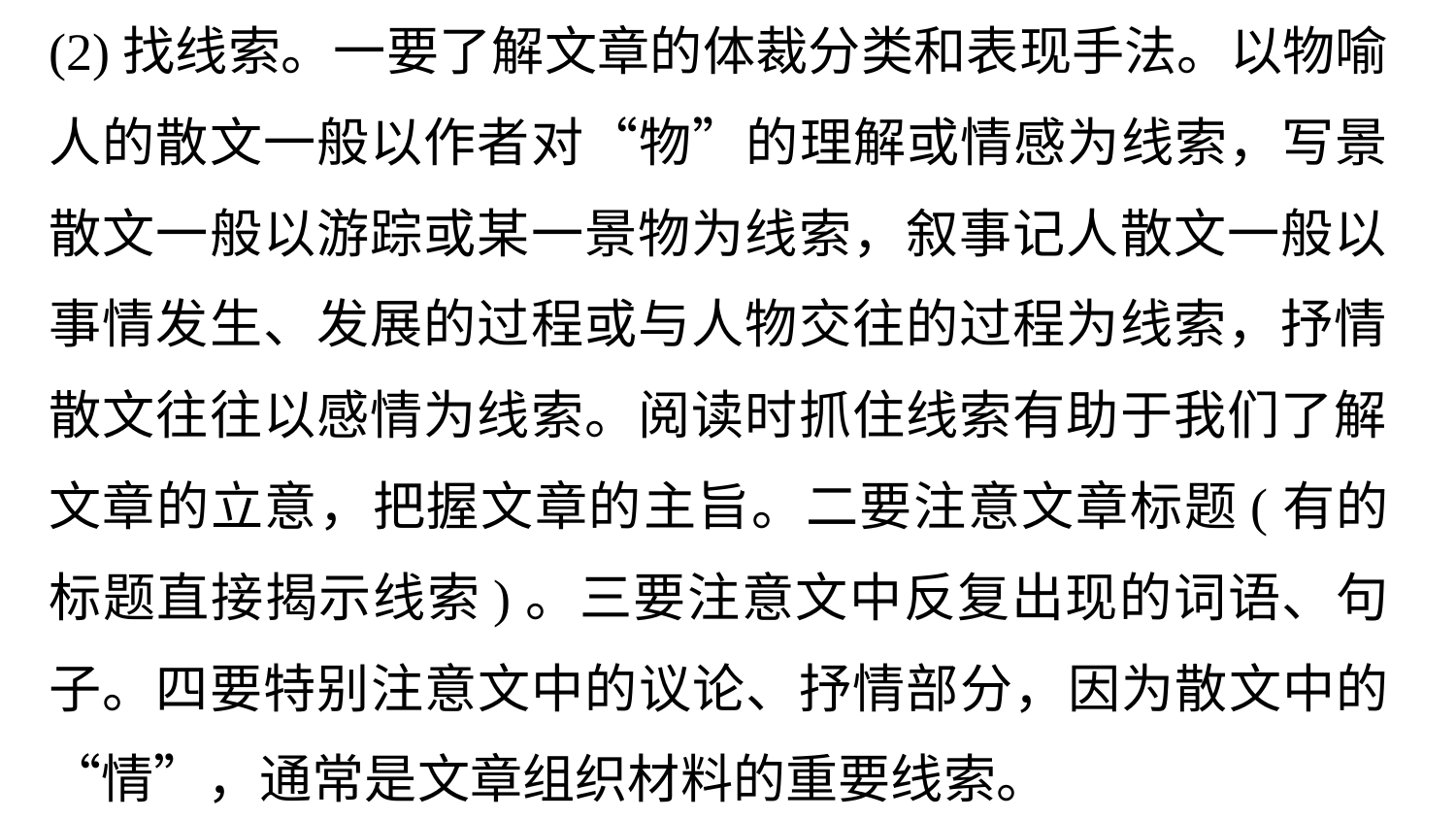

(2)找线索。一要了解文章的体裁分类和表现手法。以物喻人的散文一般以作者对“物”的理解或情感为线索，写景散文一般以游踪或某一景物为线索，叙事记人散文一般以事情发生、发展的过程或与人物交往的过程为线索，抒情散文往往以感情为线索。阅读时抓住线索有助于我们了解文章的立意，把握文章的主旨。二要注意文章标题(有的标题直接揭示线索)。三要注意文中反复出现的词语、句子。四要特别注意文中的议论、抒情部分，因为散文中的“情”，通常是文章组织材料的重要线索。